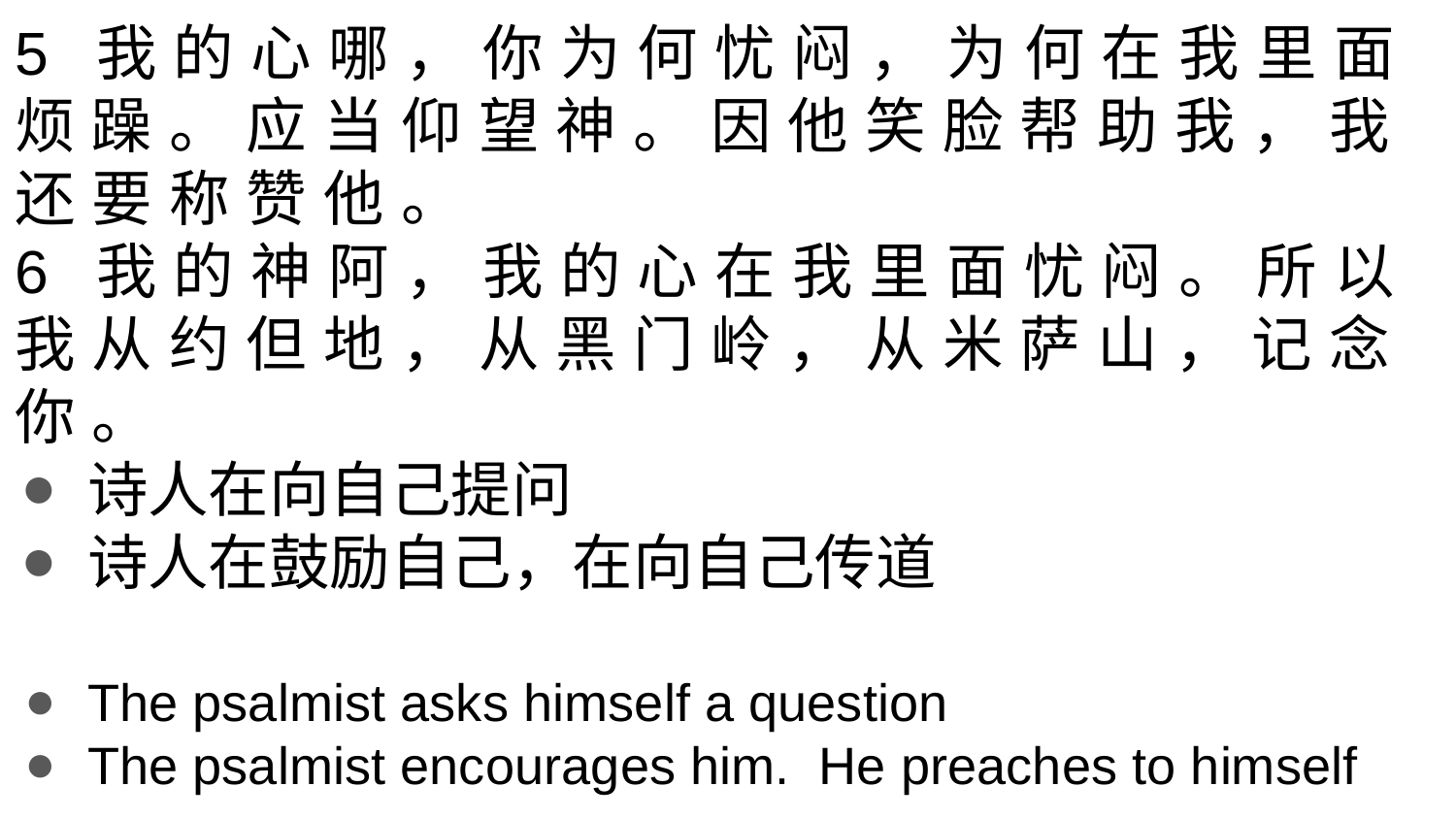

5  我 的 心 哪 ， 你 为 何 忧 闷 ， 为 何 在 我 里 面 烦 躁 。 应 当 仰 望 神 。 因 他 笑 脸 帮 助 我 ， 我 还 要 称 赞 他 。
6  我 的 神 阿 ， 我 的 心 在 我 里 面 忧 闷 。 所 以 我 从 约 但 地 ， 从 黑 门 岭 ， 从 米 萨 山 ， 记 念 你 。
诗人在向自己提问
诗人在鼓励自己，在向自己传道

The psalmist asks himself a question
The psalmist encourages him.  He preaches to himself